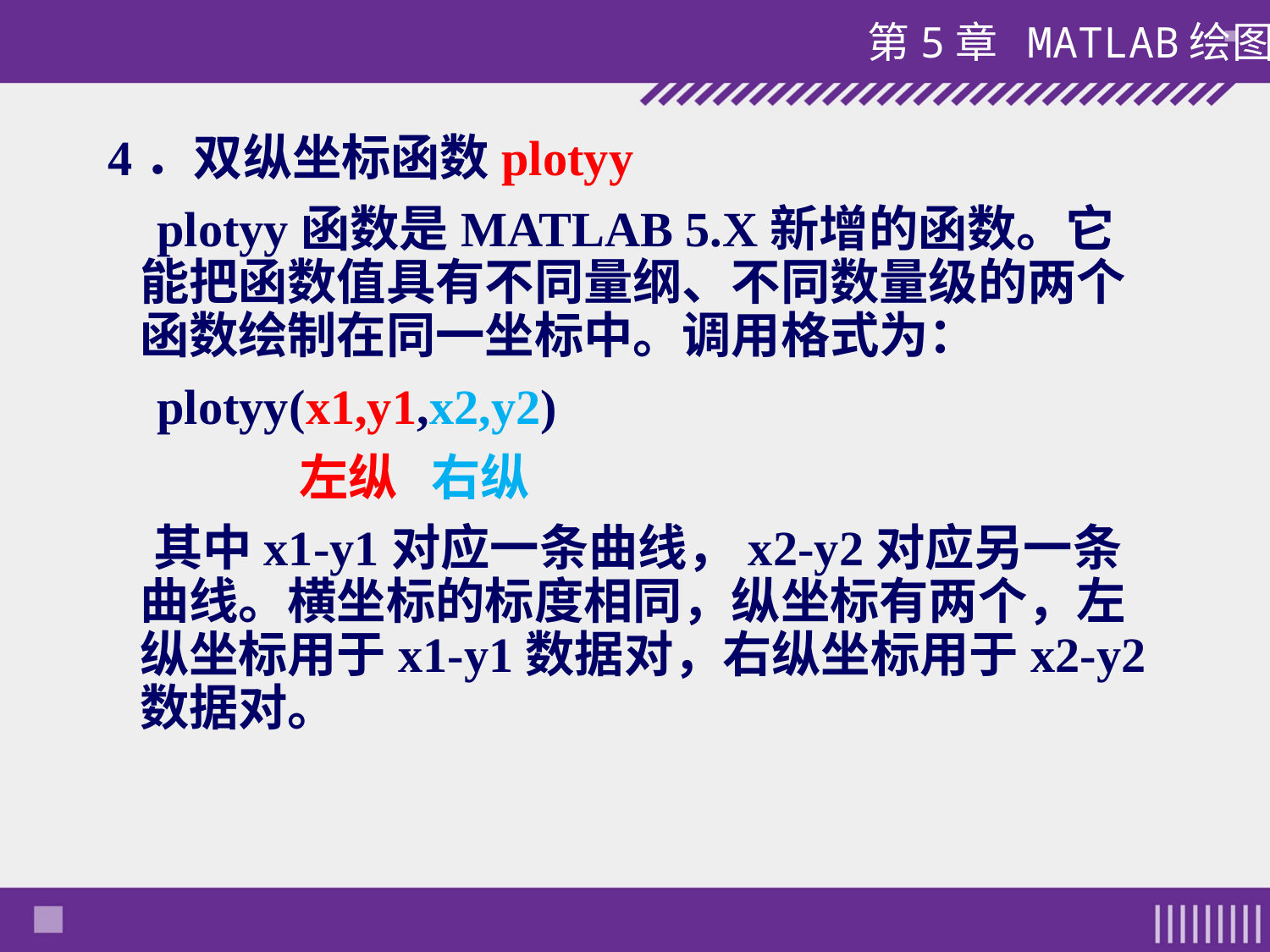

#
4．双纵坐标函数plotyy
    plotyy函数是MATLAB 5.X新增的函数。它能把函数值具有不同量纲、不同数量级的两个函数绘制在同一坐标中。调用格式为：
    plotyy(x1,y1,x2,y2)
                左纵   右纵
   其中x1-y1对应一条曲线，x2-y2对应另一条曲线。横坐标的标度相同，纵坐标有两个，左纵坐标用于x1-y1数据对，右纵坐标用于x2-y2数据对。